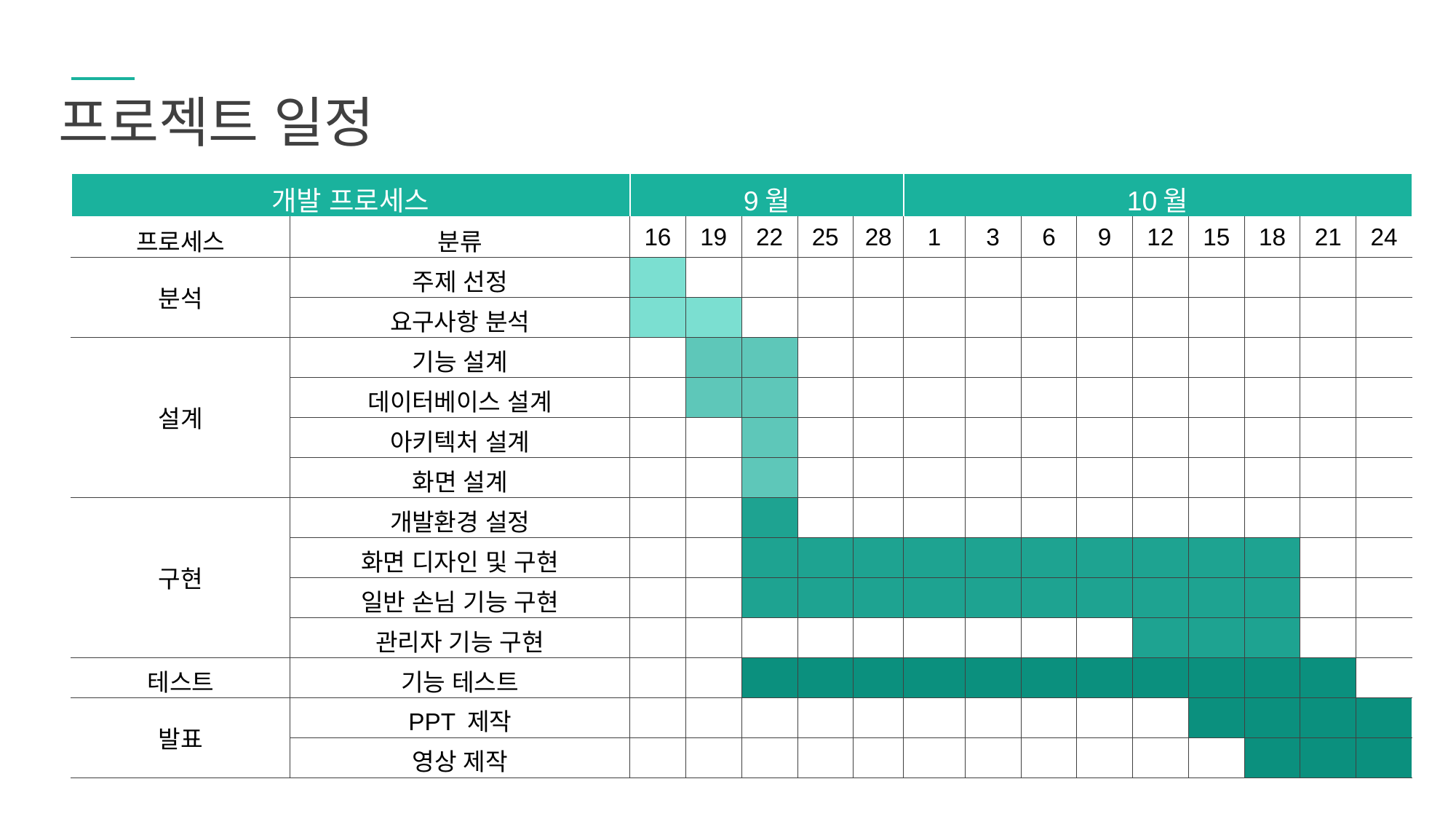

프로젝트 일정
| 개발 프로세스 |  | 9월 |  |  |  |  | 10월 |  |  |  |  |  |  |  |  |
| --- | --- | --- | --- | --- | --- | --- | --- | --- | --- | --- | --- | --- | --- | --- | --- |
| 프로세스 | 분류 | 16 | 19 | 22 | 25 | 28 | 1 | 3 | 6 | 9 | 12 | 15 | 18 | 21 | 24 |
| 분석 | 주제 선정 |  |  |  |  |  |  |  |  |  |  |  |  |  |  |
|  | 요구사항 분석 |  |  |  |  |  |  |  |  |  |  |  |  |  |  |
| 설계 | 기능 설계 |  |  |  |  |  |  |  |  |  |  |  |  |  |  |
|  | 데이터베이스 설계 |  |  |  |  |  |  |  |  |  |  |  |  |  |  |
|  | 아키텍처 설계 |  |  |  |  |  |  |  |  |  |  |  |  |  |  |
|  | 화면 설계 |  |  |  |  |  |  |  |  |  |  |  |  |  |  |
| 구현 | 개발환경 설정 |  |  |  |  |  |  |  |  |  |  |  |  |  |  |
|  | 화면 디자인 및 구현 |  |  |  |  |  |  |  |  |  |  |  |  |  |  |
|  | 일반 손님 기능 구현 |  |  |  |  |  |  |  |  |  |  |  |  |  |  |
|  | 관리자 기능 구현 |  |  |  |  |  |  |  |  |  |  |  |  |  |  |
| 테스트 | 기능 테스트 |  |  |  |  |  |  |  |  |  |  |  |  |  |  |
| 발표 | PPT 제작 |  |  |  |  |  |  |  |  |  |  |  |  |  |  |
|  | 영상 제작 |  |  |  |  |  |  |  |  |  |  |  |  |  |  |